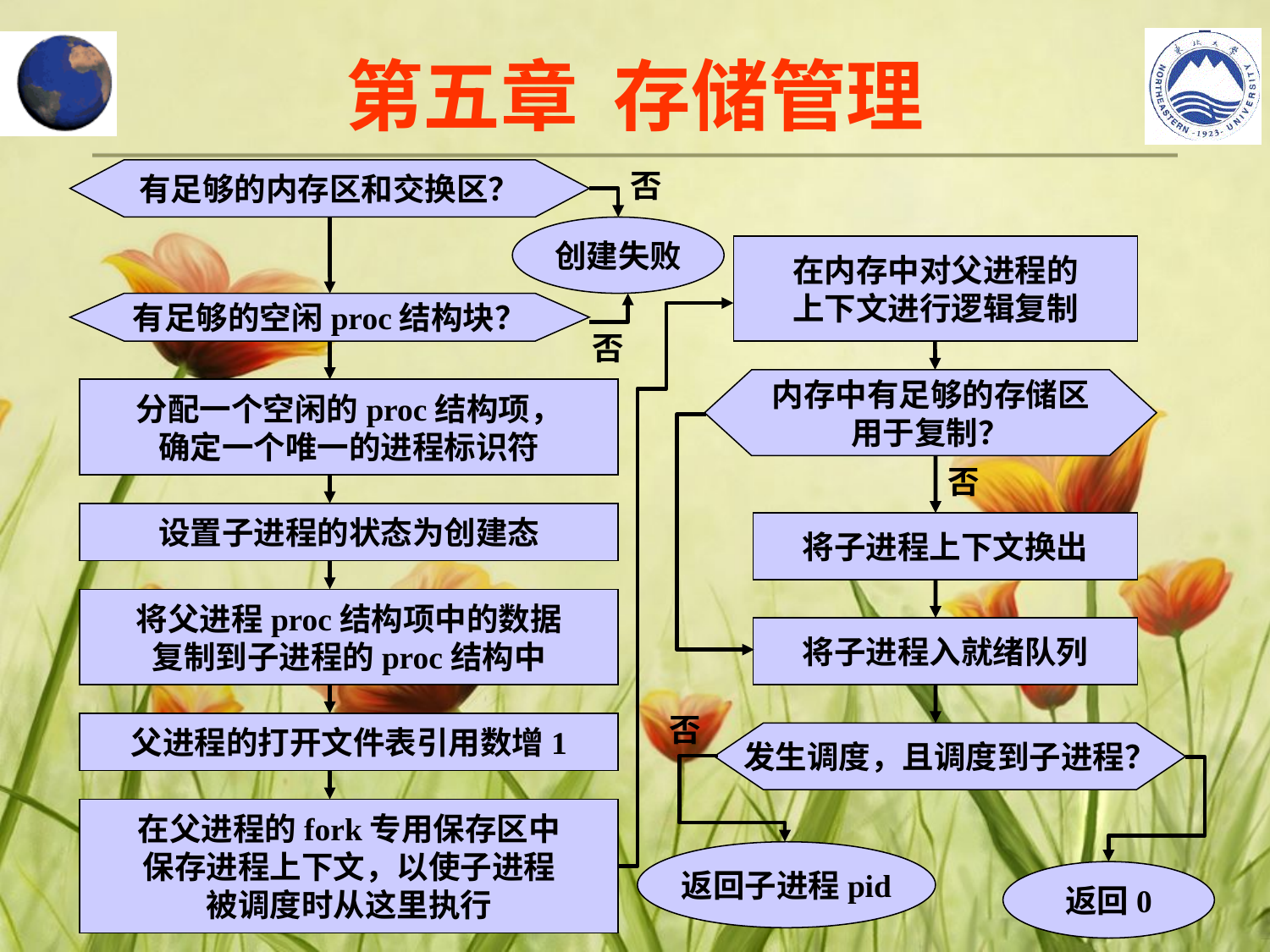

# 第五章  存储管理
有足够的内存区和交换区？
否

创建失败
在内存中对父进程的
上下文进行逻辑复制
有足够的空闲proc结构块？

否

内存中有足够的存储区
用于复制？
分配一个空闲的proc结构项，
确定一个唯一的进程标识符

否

设置子进程的状态为创建态
将子进程上下文换出

将父进程proc结构项中的数据
复制到子进程的proc结构中
将子进程入就绪队列

否
父进程的打开文件表引用数增1
发生调度，且调度到子进程？

在父进程的fork专用保存区中
保存进程上下文，以使子进程
被调度时从这里执行
返回子进程pid
返回0